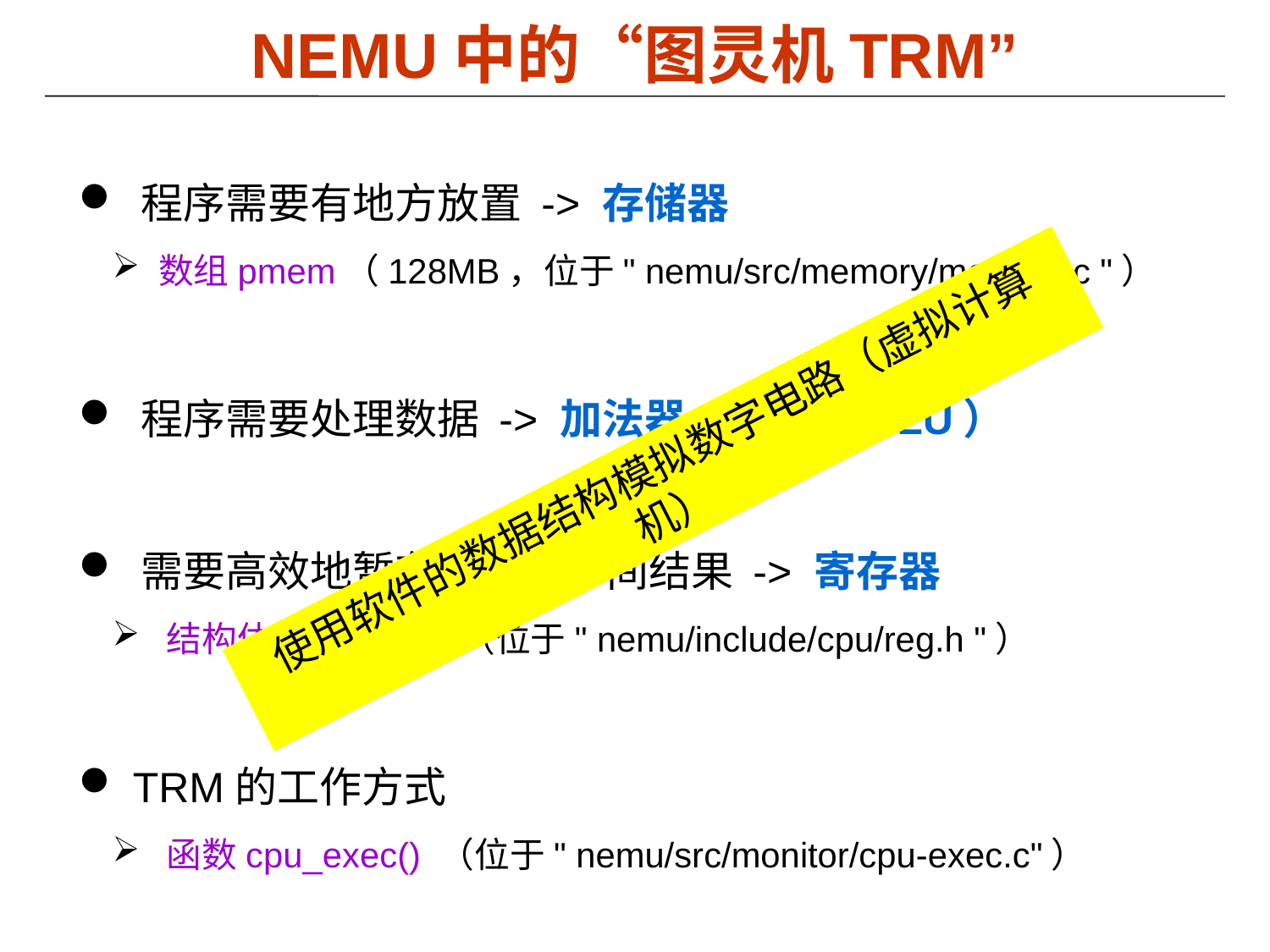

# NEMU中的“图灵机TRM”
 程序需要有地方放置 -> 存储器
 数组pmem（128MB，位于" nemu/src/memory/memory.c "）

 程序需要处理数据 -> 加法器（运算器ALU）

 需要高效地暂存处理的中间结果 -> 寄存器
  结构体CPU_state（位于" nemu/include/cpu/reg.h "）

 TRM的工作方式
  函数cpu_exec() （位于" nemu/src/monitor/cpu-exec.c"）
使用软件的数据结构模拟数字电路（虚拟计算机）